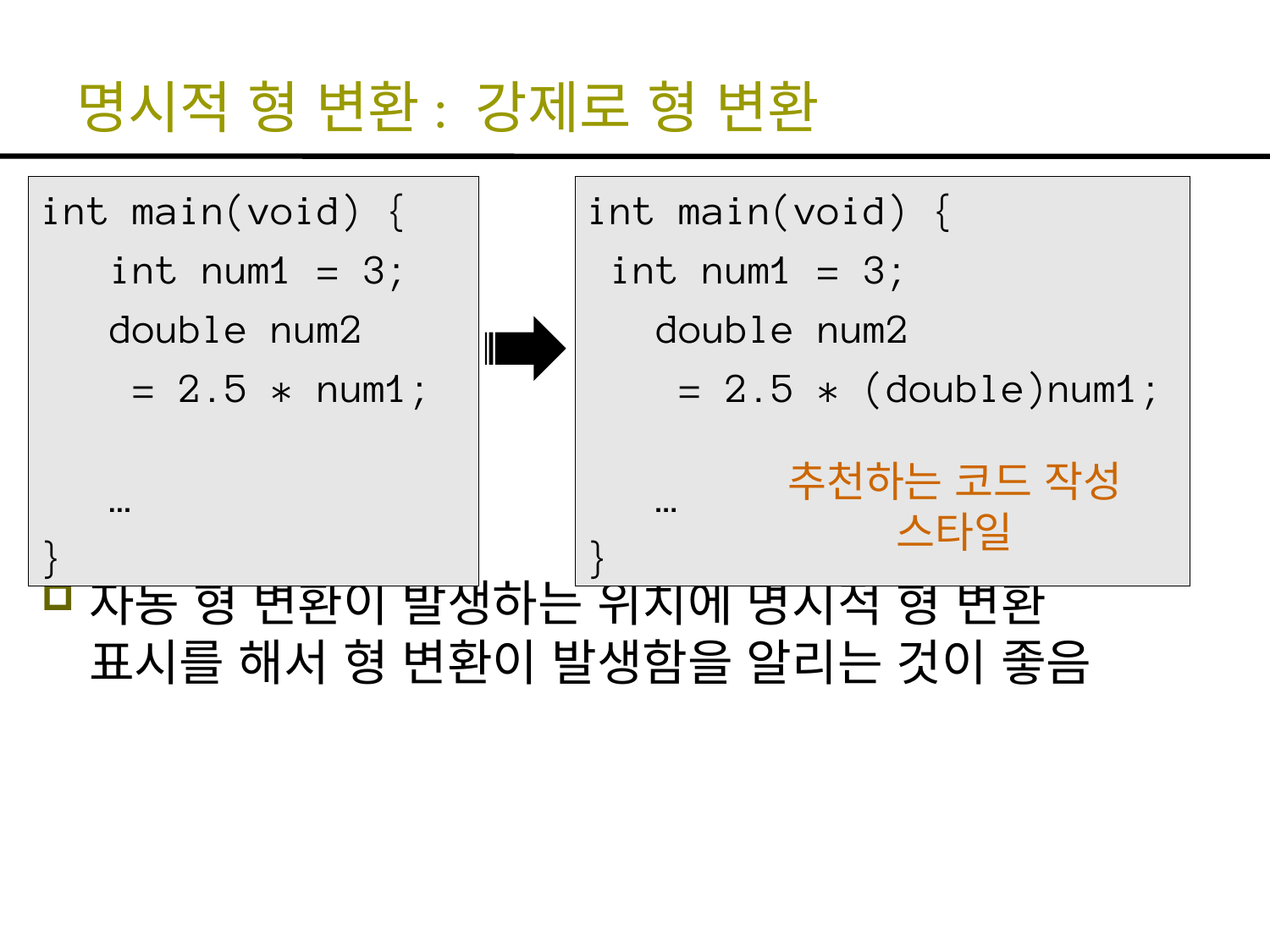

# 명시적 형 변환: 강제로 형 변환
int main(void) {
   int num1 = 3;
   double num2
    = 2.5 * num1;
   …
}
int main(void) {
 int num1 = 3;
   double num2
    = 2.5 * (double)num1;
   …
}

추천하는 코드 작성 스타일
자동 형 변환이 발생하는 위치에 명시적 형 변환 표시를 해서 형 변환이 발생함을 알리는 것이 좋음